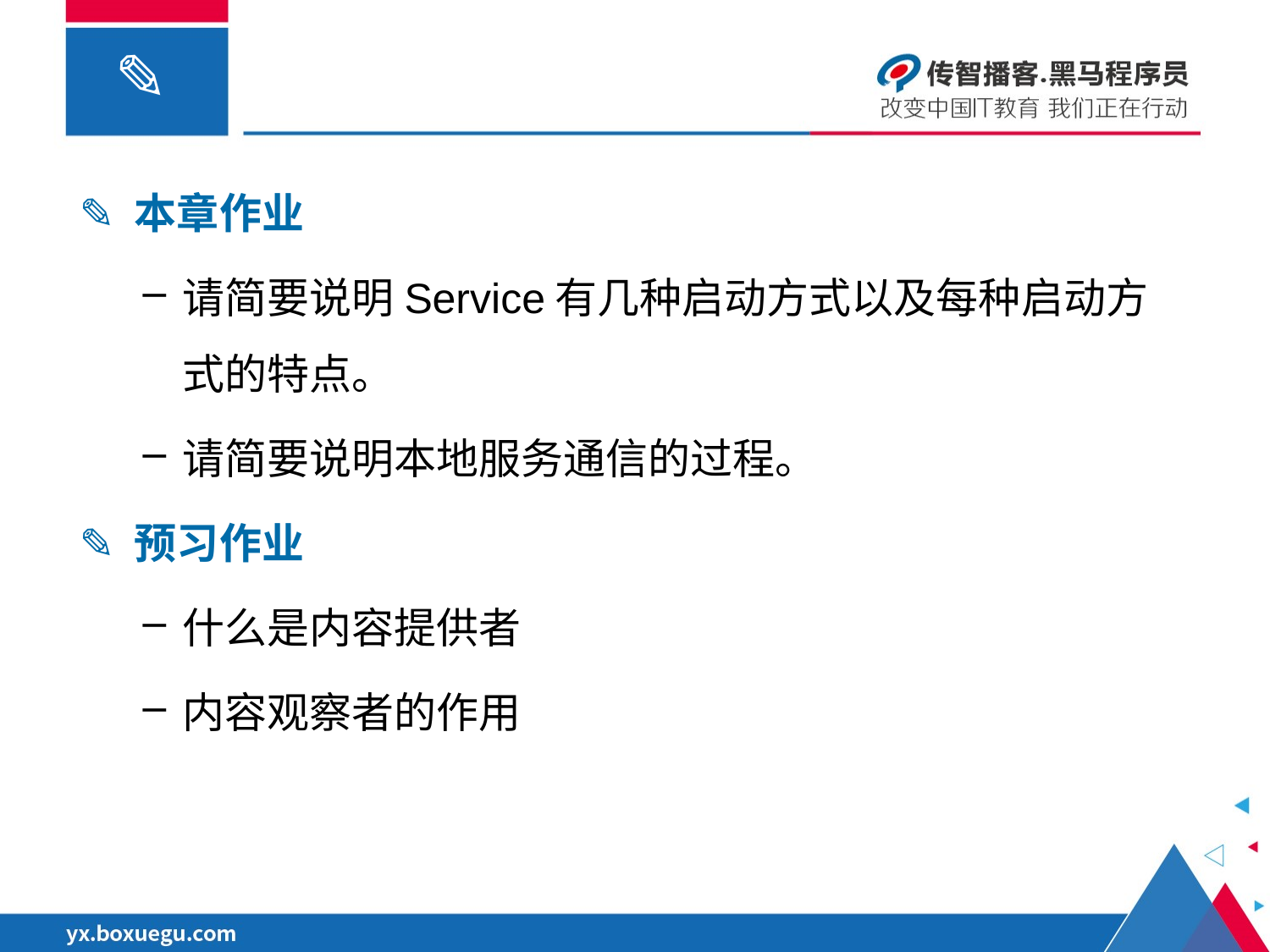

✎ 本章作业
请简要说明Service有几种启动方式以及每种启动方式的特点。
请简要说明本地服务通信的过程。
✎ 预习作业
什么是内容提供者
内容观察者的作用